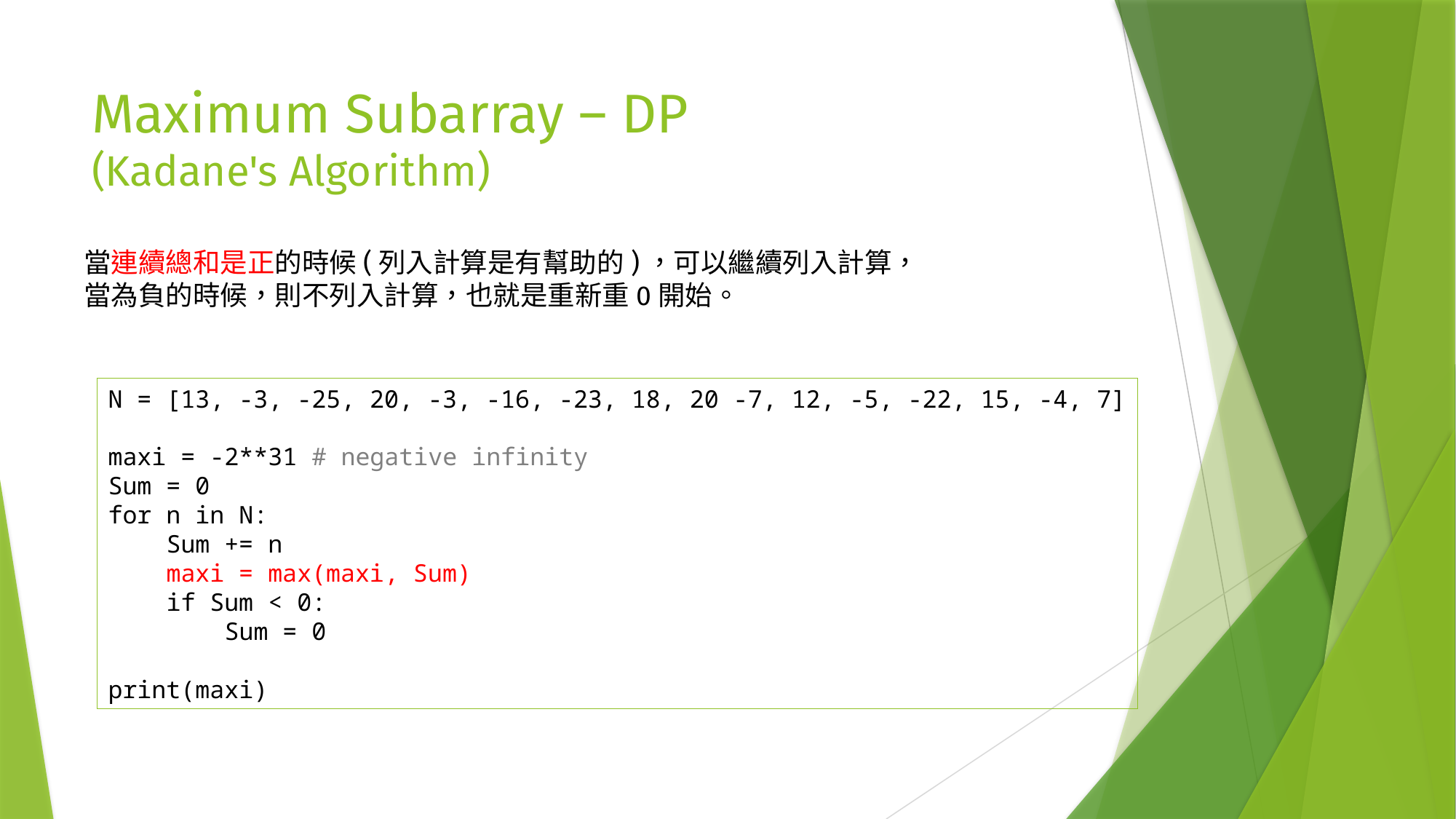

# Maximum Subarray – DP (Kadane's Algorithm)
當連續總和是正的時候(列入計算是有幫助的)，可以繼續列入計算，
當為負的時候，則不列入計算，也就是重新重0開始。
N = [13, -3, -25, 20, -3, -16, -23, 18, 20 -7, 12, -5, -22, 15, -4, 7]

maxi = -2**31 # negative infinity
Sum = 0
for n in N:
    Sum += n
    maxi = max(maxi, Sum)
    if Sum < 0:
        Sum = 0

print(maxi)